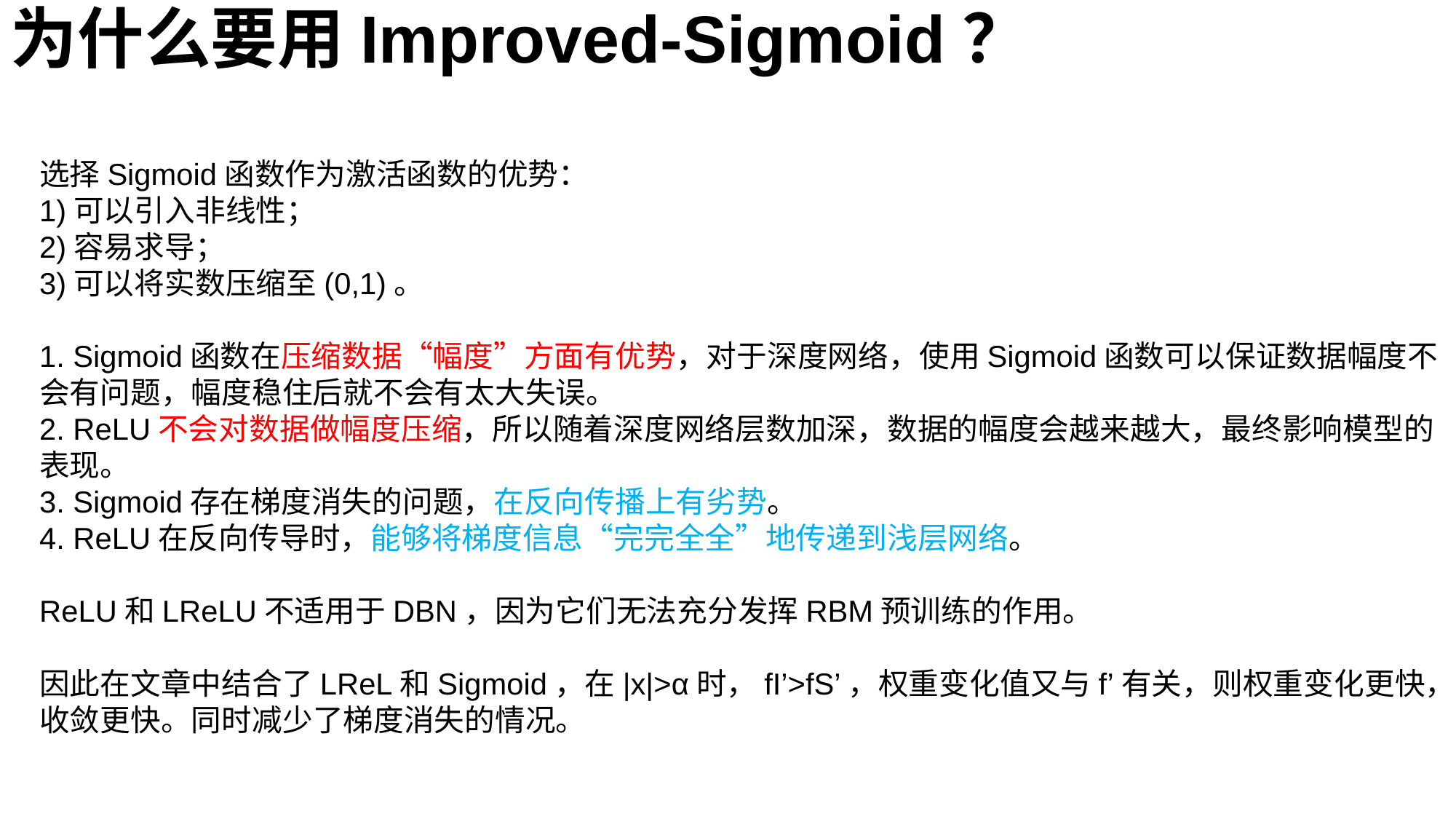

为什么要用Improved-Sigmoid？

选择Sigmoid函数作为激活函数的优势：
1)可以引入非线性；
2)容易求导；
3)可以将实数压缩至(0,1)。

1. Sigmoid函数在压缩数据“幅度”方面有优势，对于深度网络，使用Sigmoid函数可以保证数据幅度不会有问题，幅度稳住后就不会有太大失误。
2. ReLU不会对数据做幅度压缩，所以随着深度网络层数加深，数据的幅度会越来越大，最终影响模型的表现。
3. Sigmoid存在梯度消失的问题，在反向传播上有劣势。
4. ReLU在反向传导时，能够将梯度信息“完完全全”地传递到浅层网络。

ReLU和LReLU不适用于DBN，因为它们无法充分发挥RBM预训练的作用。

因此在文章中结合了LReL和Sigmoid，在|x|>α时，fI’>fS’，权重变化值又与f’有关，则权重变化更快，收敛更快。同时减少了梯度消失的情况。